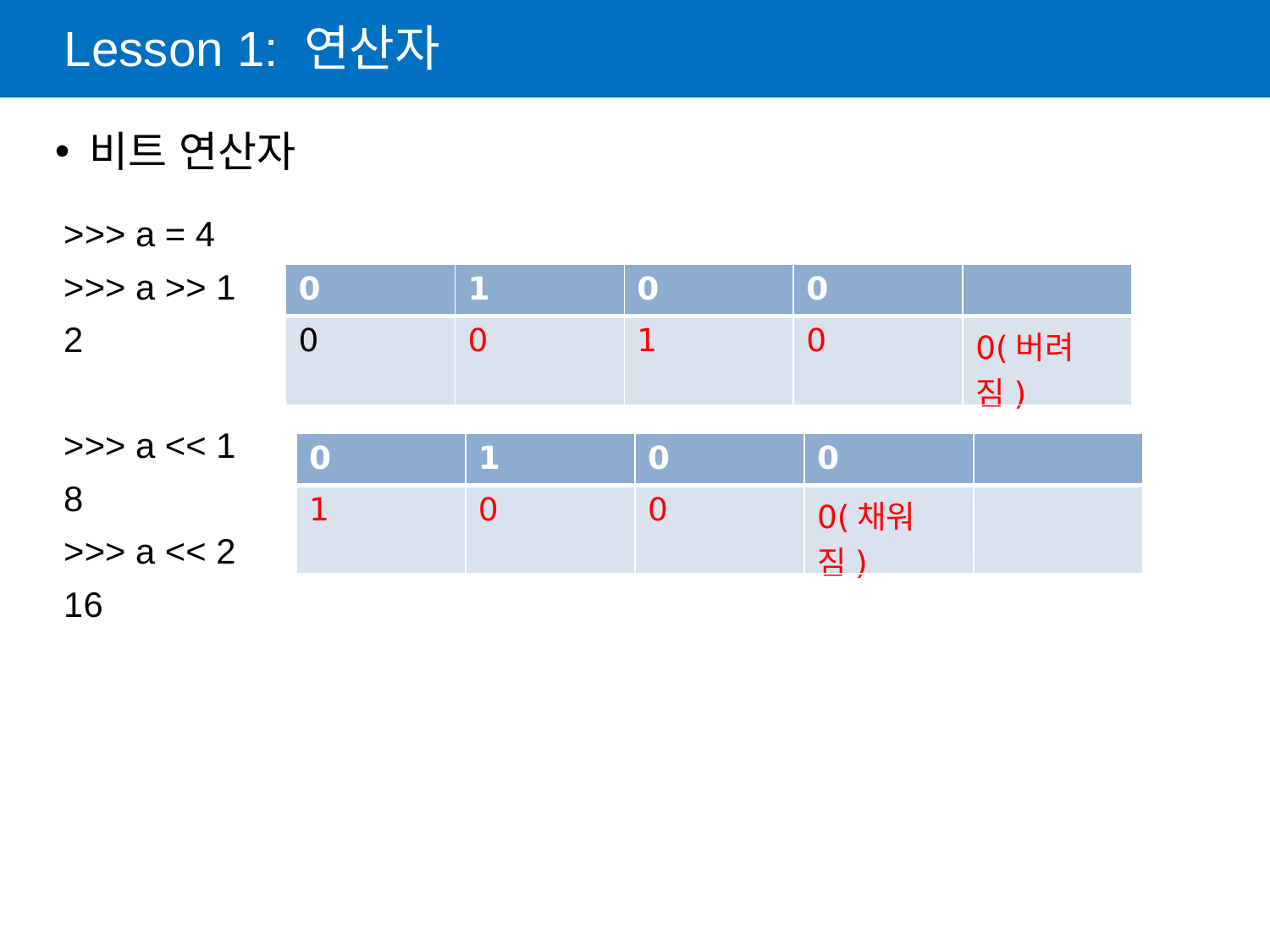

# Lesson 1: 연산자
 비트 연산자

>>> a = 4
>>> a >> 1
2

>>> a << 1
8
>>> a << 2
16

| 0 | 1 | 0 | 0 |  |
| --- | --- | --- | --- | --- |
| 0 | 0 | 1 | 0 | 0(버려짐) |
| 0 | 1 | 0 | 0 |  |
| --- | --- | --- | --- | --- |
| 1 | 0 | 0 | 0(채워짐) |  |